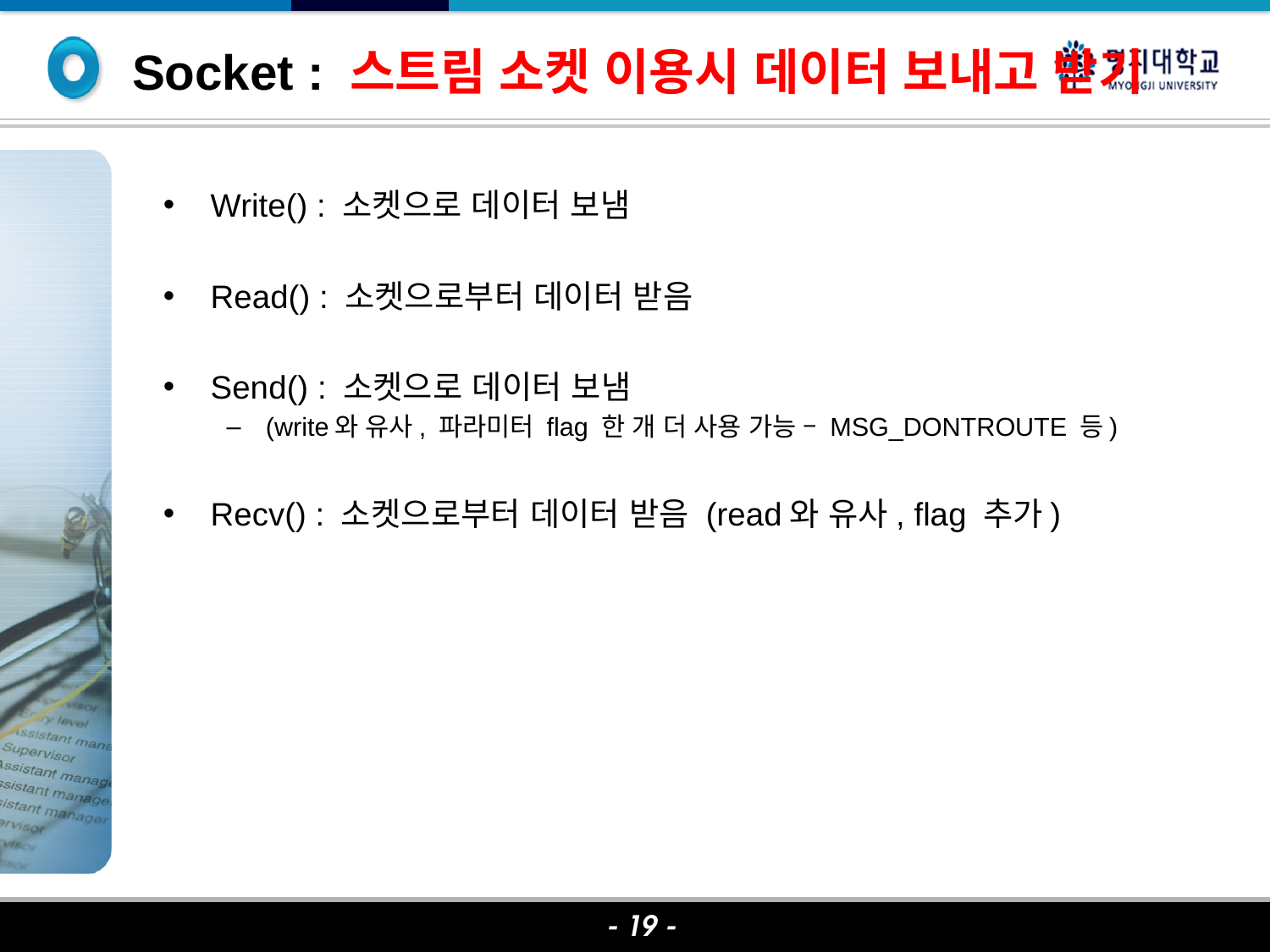

Socket : 스트림 소켓 이용시 데이터 보내고 받기
Write() : 소켓으로 데이터 보냄

Read() : 소켓으로부터 데이터 받음

Send() : 소켓으로 데이터 보냄
(write와 유사, 파라미터 flag 한 개 더 사용 가능 – MSG_DONTROUTE 등)

Recv() : 소켓으로부터 데이터 받음 (read와 유사, flag 추가)
- 19 -